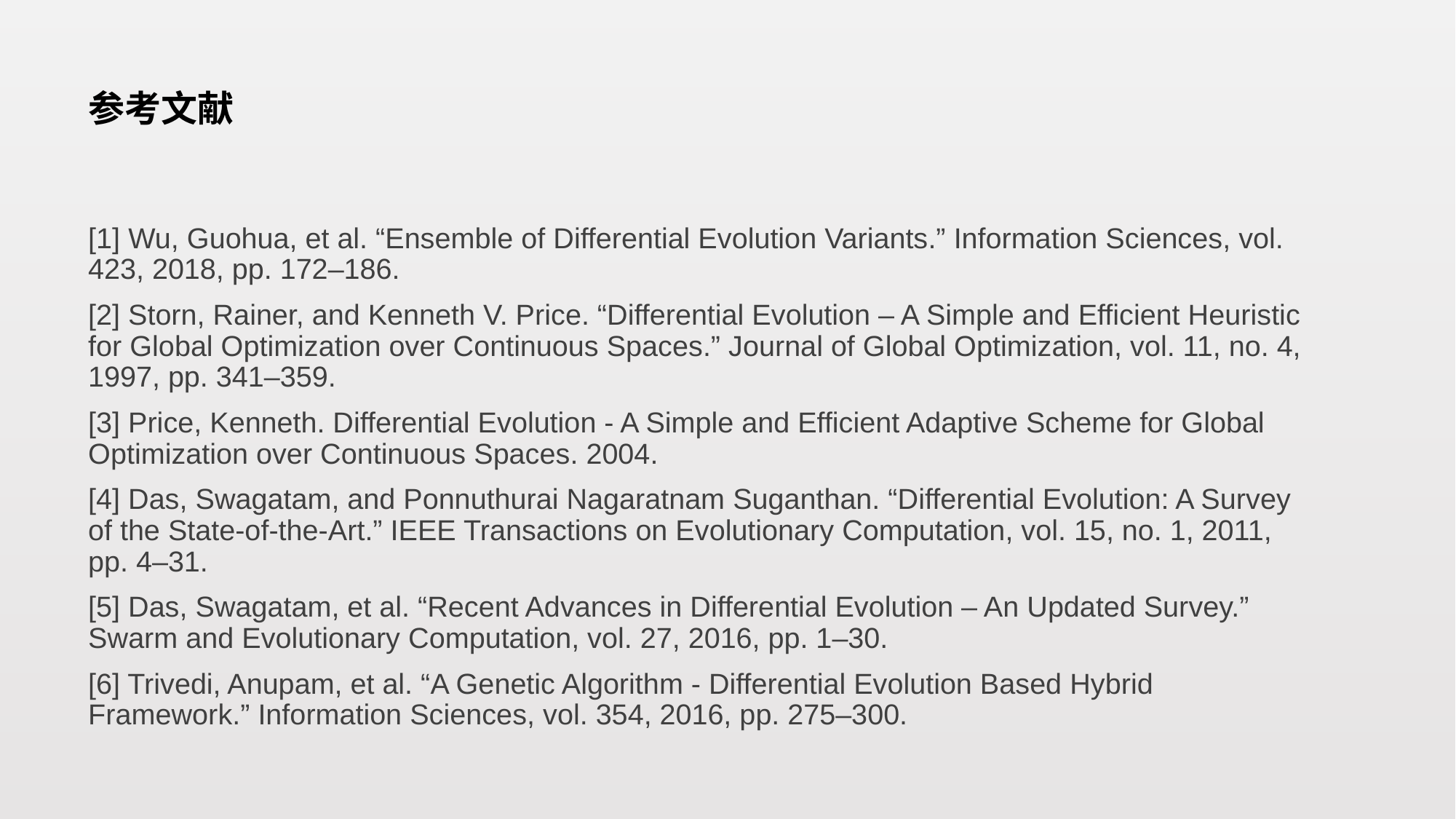

# 参考文献
[1] Wu, Guohua, et al. “Ensemble of Differential Evolution Variants.” Information Sciences, vol. 423, 2018, pp. 172–186.
[2] Storn, Rainer, and Kenneth V. Price. “Differential Evolution – A Simple and Efficient Heuristic for Global Optimization over Continuous Spaces.” Journal of Global Optimization, vol. 11, no. 4, 1997, pp. 341–359.
[3] Price, Kenneth. Differential Evolution - A Simple and Efficient Adaptive Scheme for Global Optimization over Continuous Spaces. 2004.
[4] Das, Swagatam, and Ponnuthurai Nagaratnam Suganthan. “Differential Evolution: A Survey of the State-of-the-Art.” IEEE Transactions on Evolutionary Computation, vol. 15, no. 1, 2011, pp. 4–31.
[5] Das, Swagatam, et al. “Recent Advances in Differential Evolution – An Updated Survey.” Swarm and Evolutionary Computation, vol. 27, 2016, pp. 1–30.
[6] Trivedi, Anupam, et al. “A Genetic Algorithm - Differential Evolution Based Hybrid Framework.” Information Sciences, vol. 354, 2016, pp. 275–300.